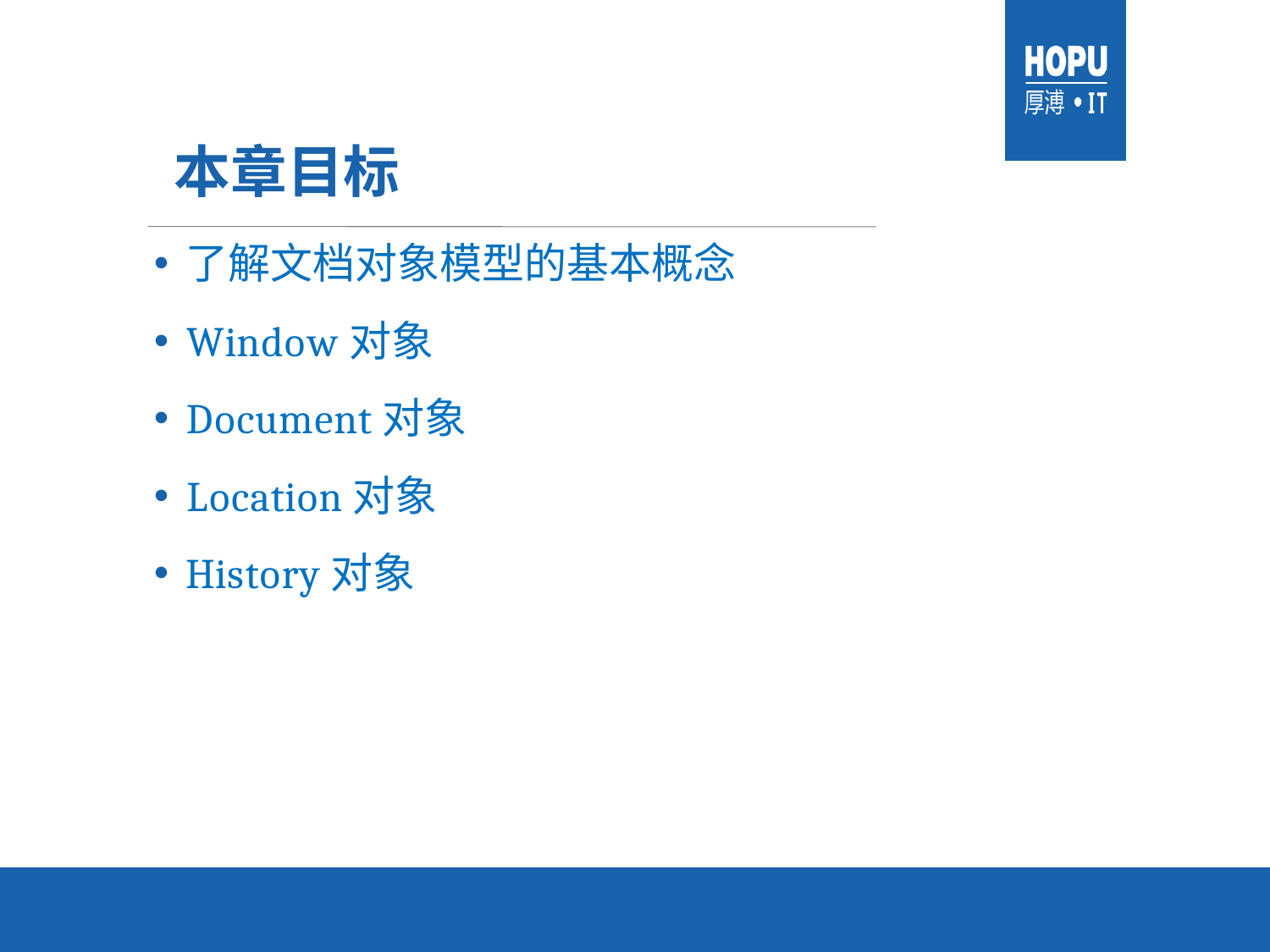

# 本章目标
了解文档对象模型的基本概念
Window对象
Document对象
Location对象
History对象